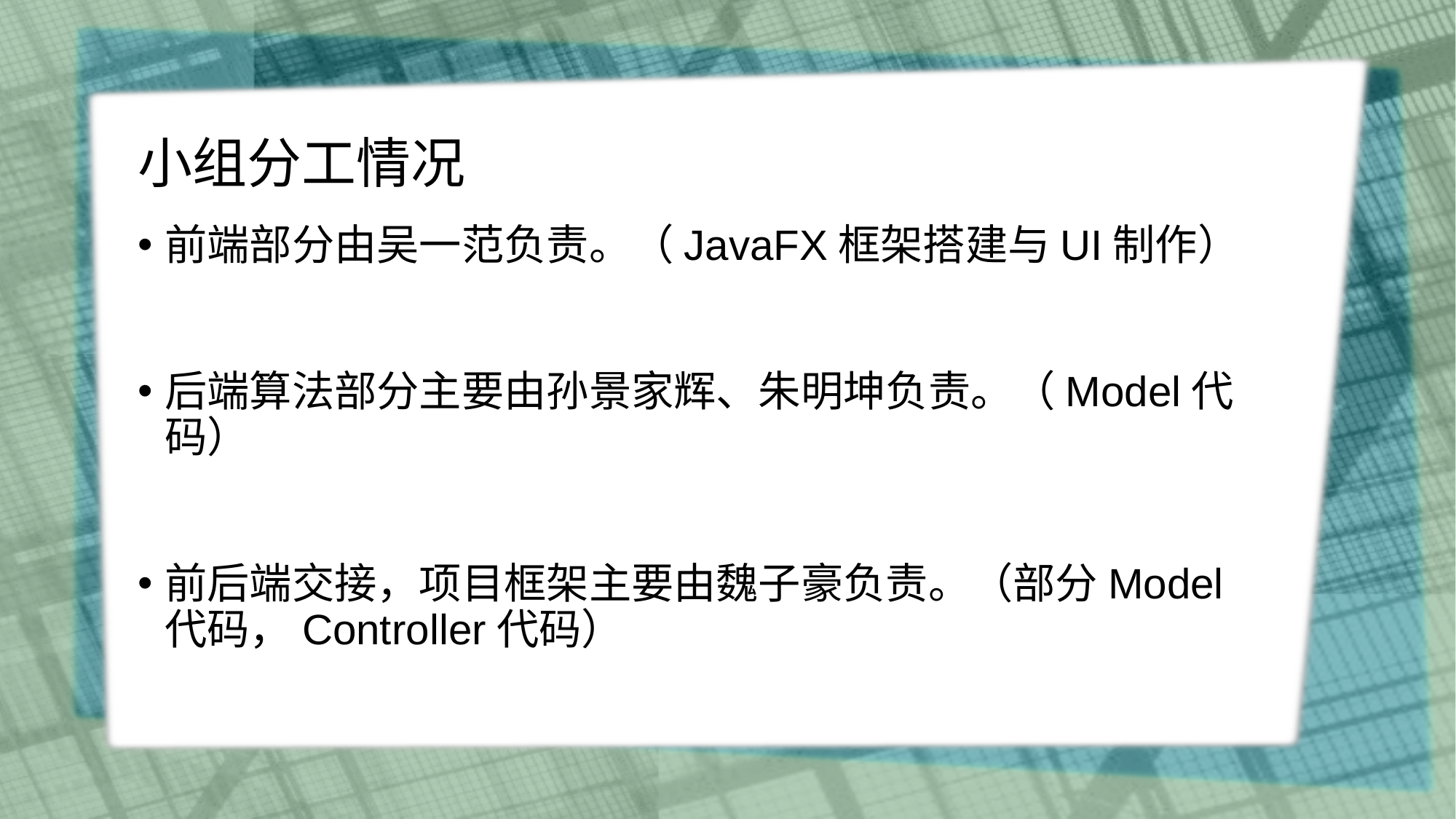

# 小组分工情况
前端部分由吴一范负责。（JavaFX框架搭建与UI制作）

后端算法部分主要由孙景家辉、朱明坤负责。（Model代码）

前后端交接，项目框架主要由魏子豪负责。（部分Model代码，Controller代码）